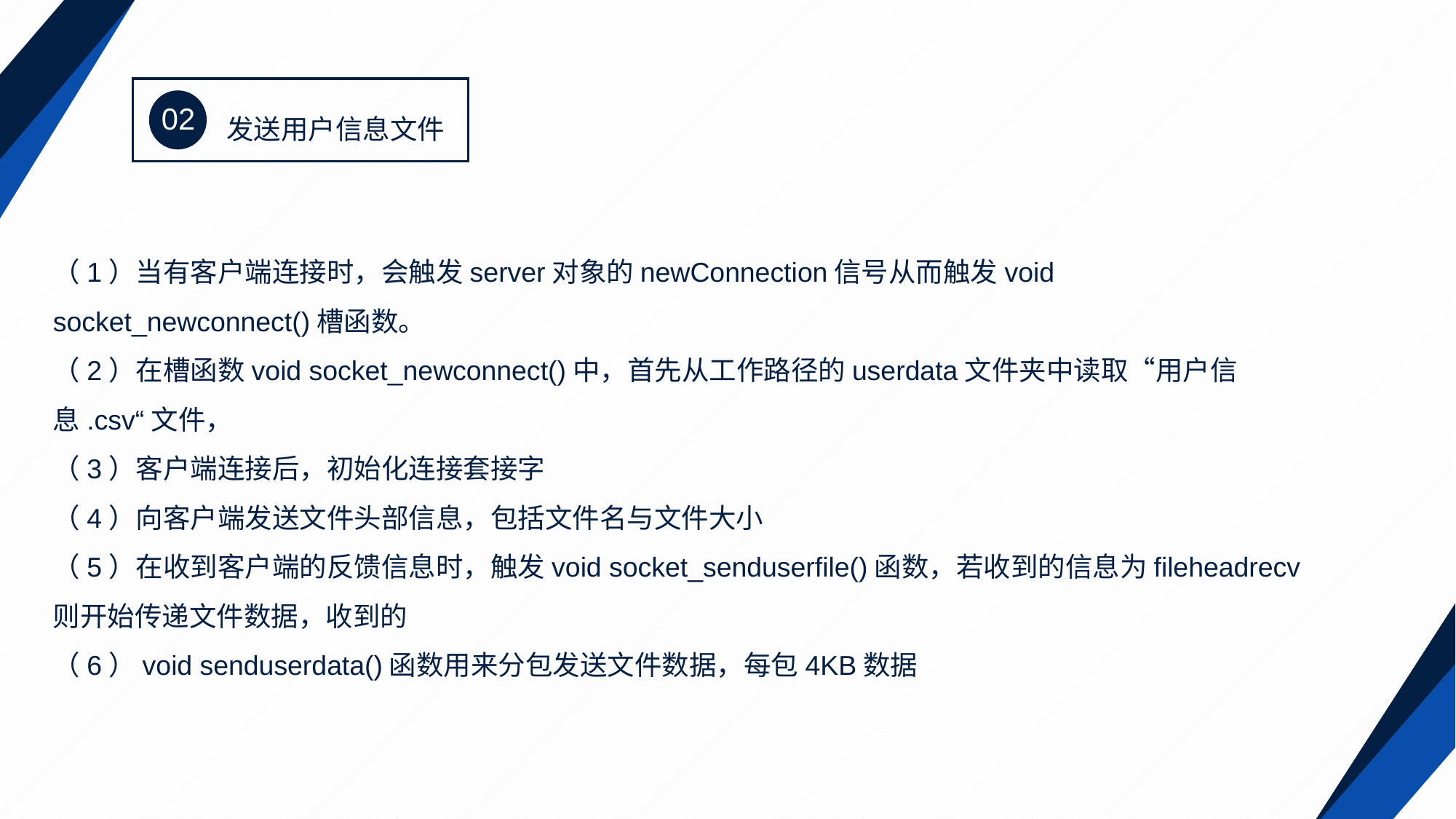

发送用户信息文件
02
（1）当有客户端连接时，会触发server对象的newConnection信号从而触发void socket_newconnect()槽函数。
（2）在槽函数void socket_newconnect()中，首先从工作路径的userdata文件夹中读取“用户信息.csv“文件，
（3）客户端连接后，初始化连接套接字
（4）向客户端发送文件头部信息，包括文件名与文件大小
（5）在收到客户端的反馈信息时，触发void socket_senduserfile()函数，若收到的信息为fileheadrecv则开始传递文件数据，收到的
（6）void senduserdata()函数用来分包发送文件数据，每包4KB数据